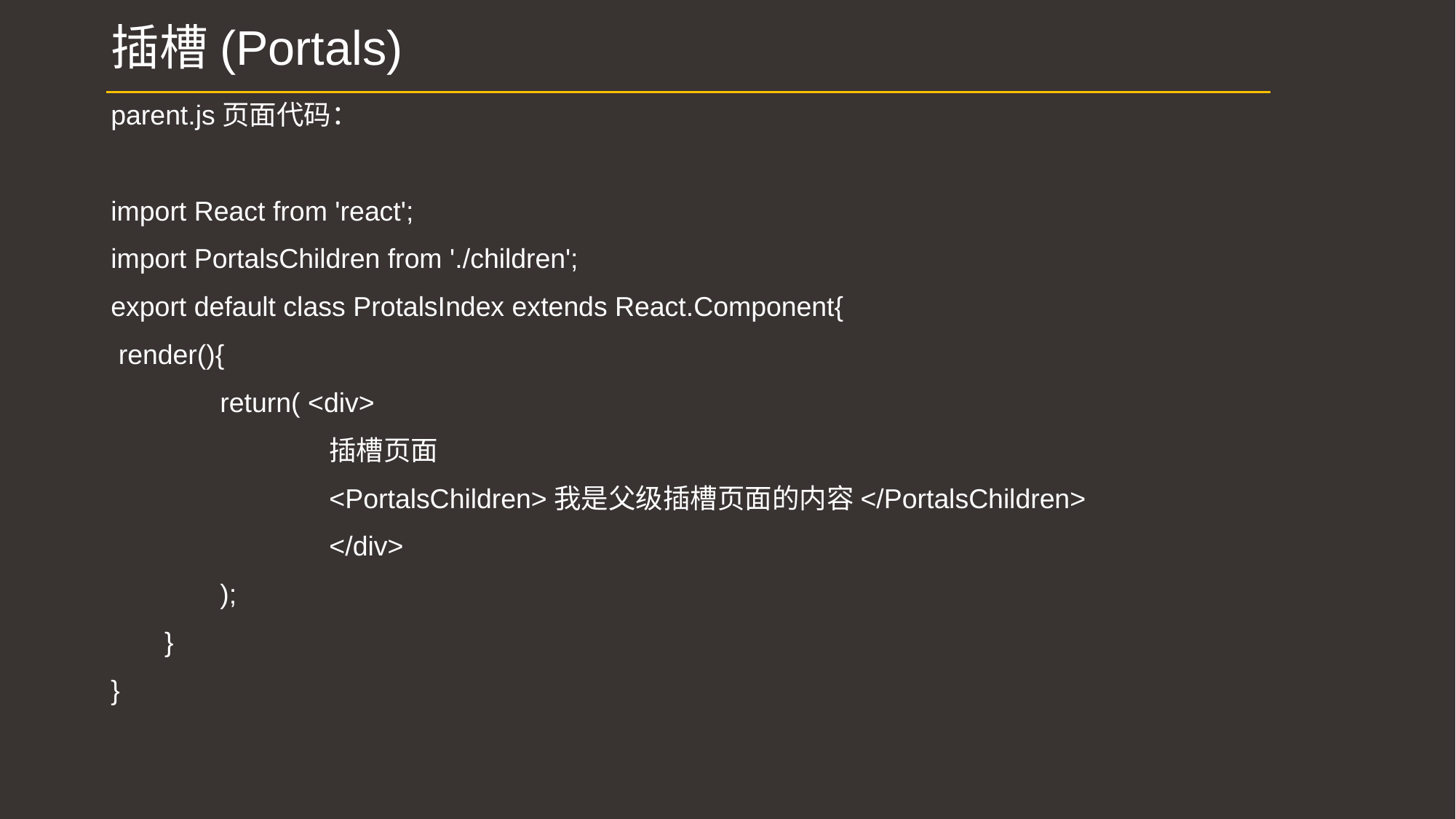

# 插槽(Portals)
parent.js页面代码：

import React from 'react';
import PortalsChildren from './children';
export default class ProtalsIndex extends React.Component{
 render(){
	return( <div>
		插槽页面
		<PortalsChildren>我是父级插槽页面的内容</PortalsChildren>
 		</div>
	);
       }
}